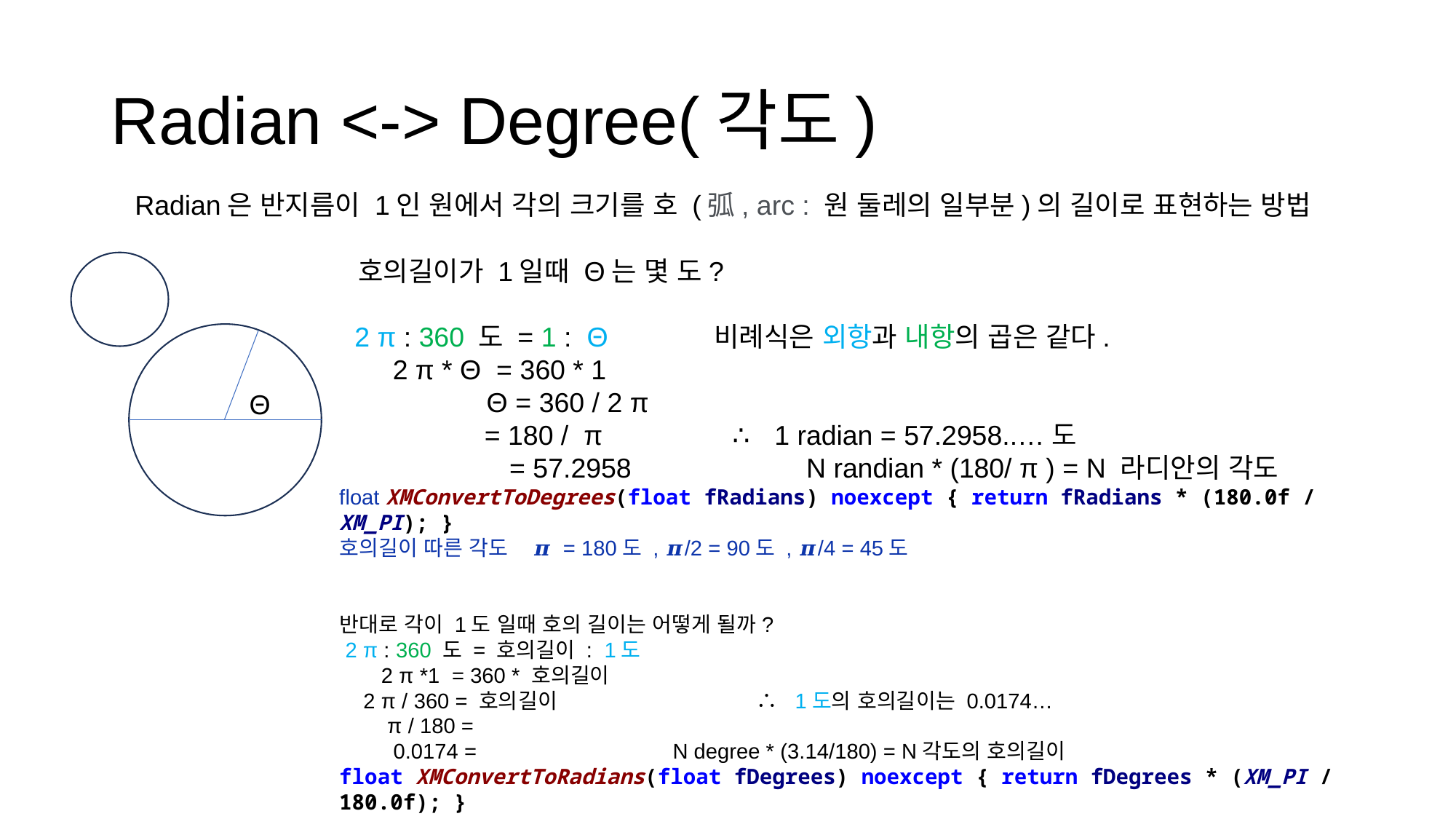

# Radian <-> Degree(각도)
Radian은 반지름이 1인 원에서 각의 크기를 호 (弧, arc : 원 둘레의 일부분)의 길이로 표현하는 방법
  호의길이가 1일때 Θ는 몇 도?

  2 π : 360 도 = 1 :  Θ             비례식은 외항과 내항의 곱은 같다.
       2 π * Θ  = 360 * 1
	     Θ = 360 / 2 π
                   = 180 /  π                 ∴  1 radian = 57.2958..…도
 	        = 57.2958		    N randian * (180/ π ) = N 라디안의 각도
float XMConvertToDegrees(float fRadians) noexcept { return fRadians * (180.0f / XM_PI); }
호의길이 따른 각도    𝝅 = 180도 , 𝝅/2 = 90도 , 𝝅/4 = 45도

반대로 각이 1도 일때 호의 길이는 어떻게 될까?
 2 π : 360 도 = 호의길이 :  1도
       2 π *1  = 360 * 호의길이
    2 π / 360 = 호의길이 	               ∴  1도의 호의길이는 0.0174…
        π / 180 =
         0.0174 =          		 N degree * (3.14/180) = N각도의 호의길이
float XMConvertToRadians(float fDegrees) noexcept { return fDegrees * (XM_PI / 180.0f); }

Θ